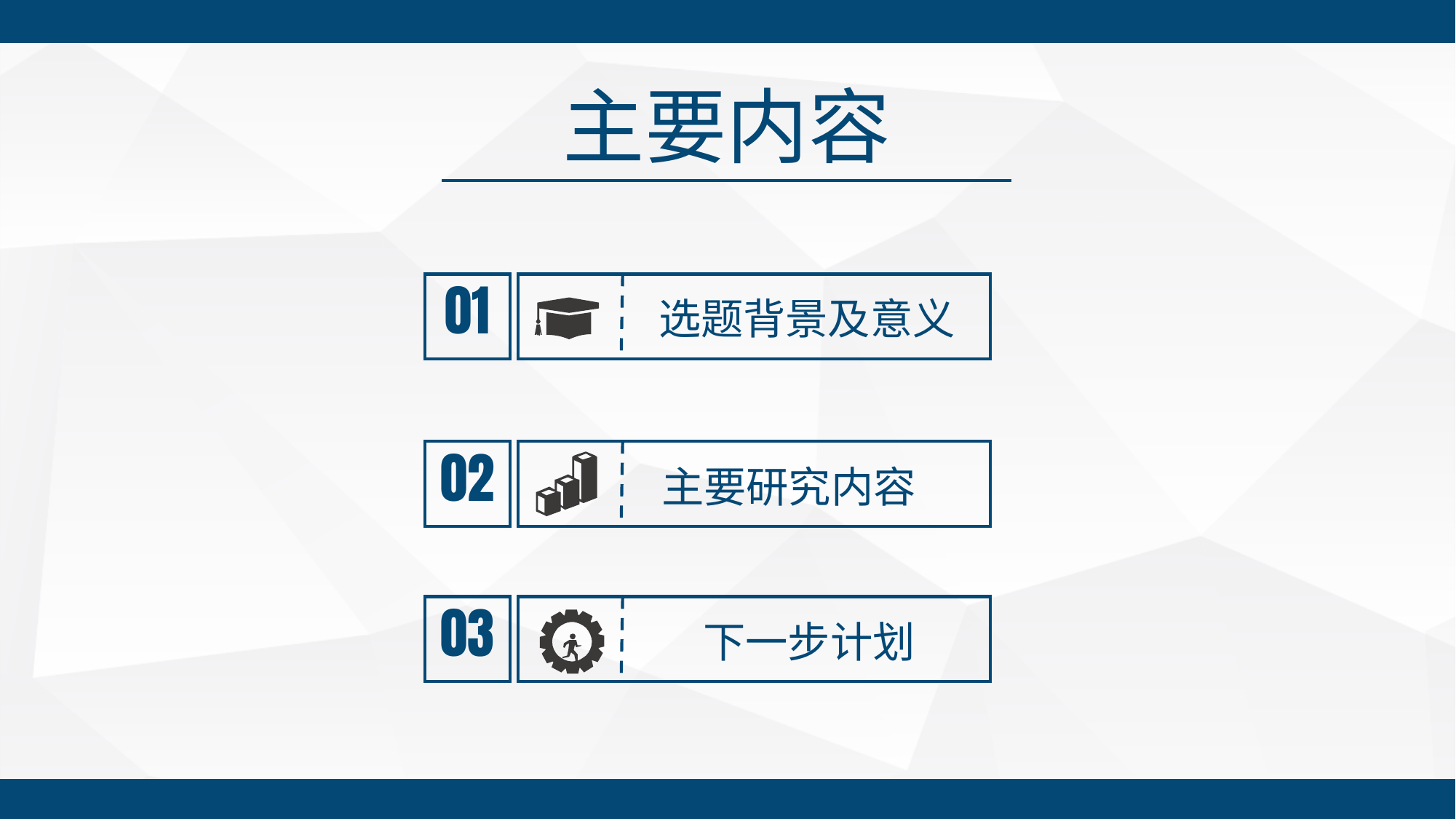

主要内容

01

选题背景及意义

02

主要研究内容

03

下一步计划

LOGO